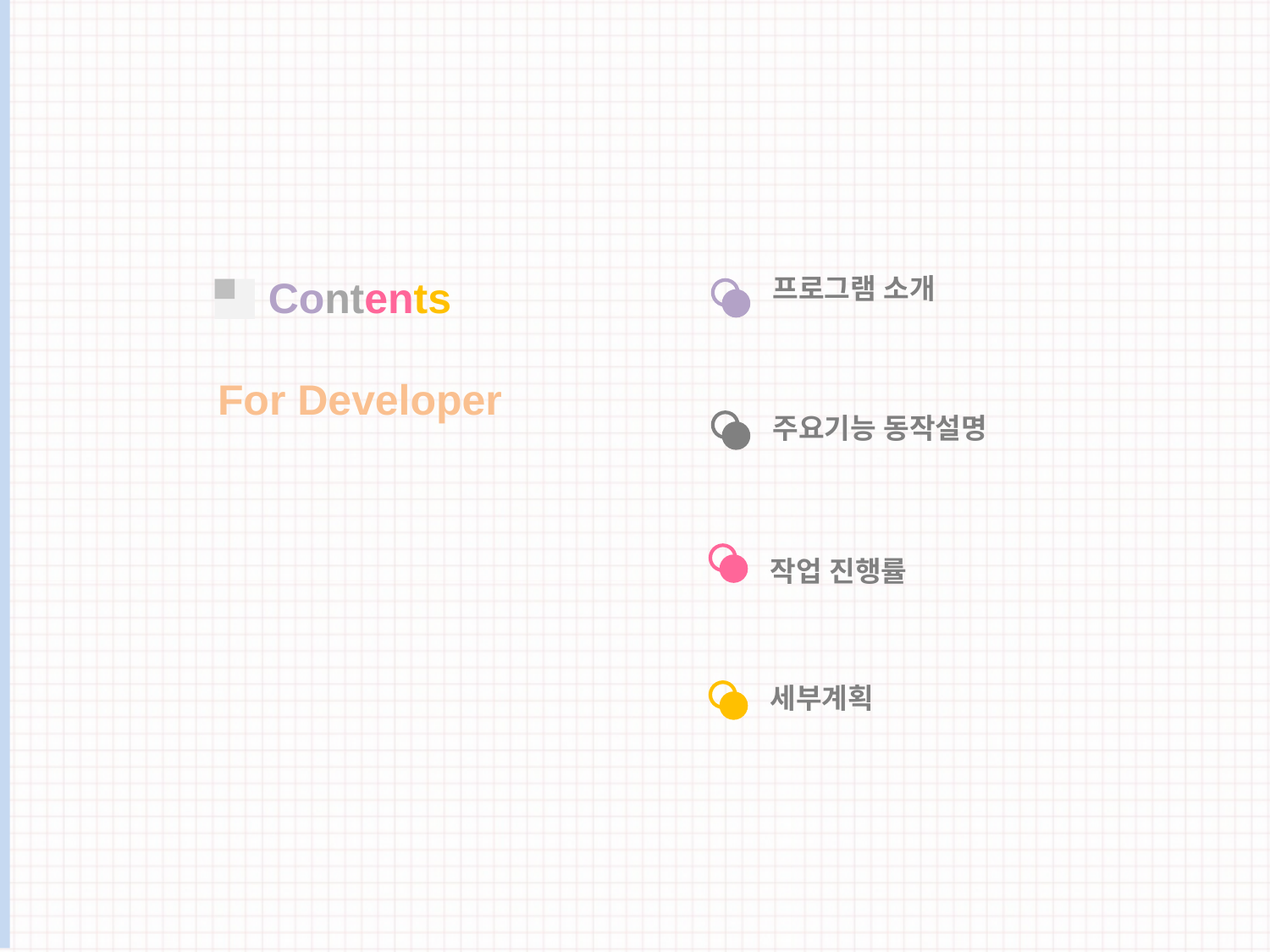

Contents

For Developer
프로그램 소개

주요기능 동작설명

작업 진행률

세부계획